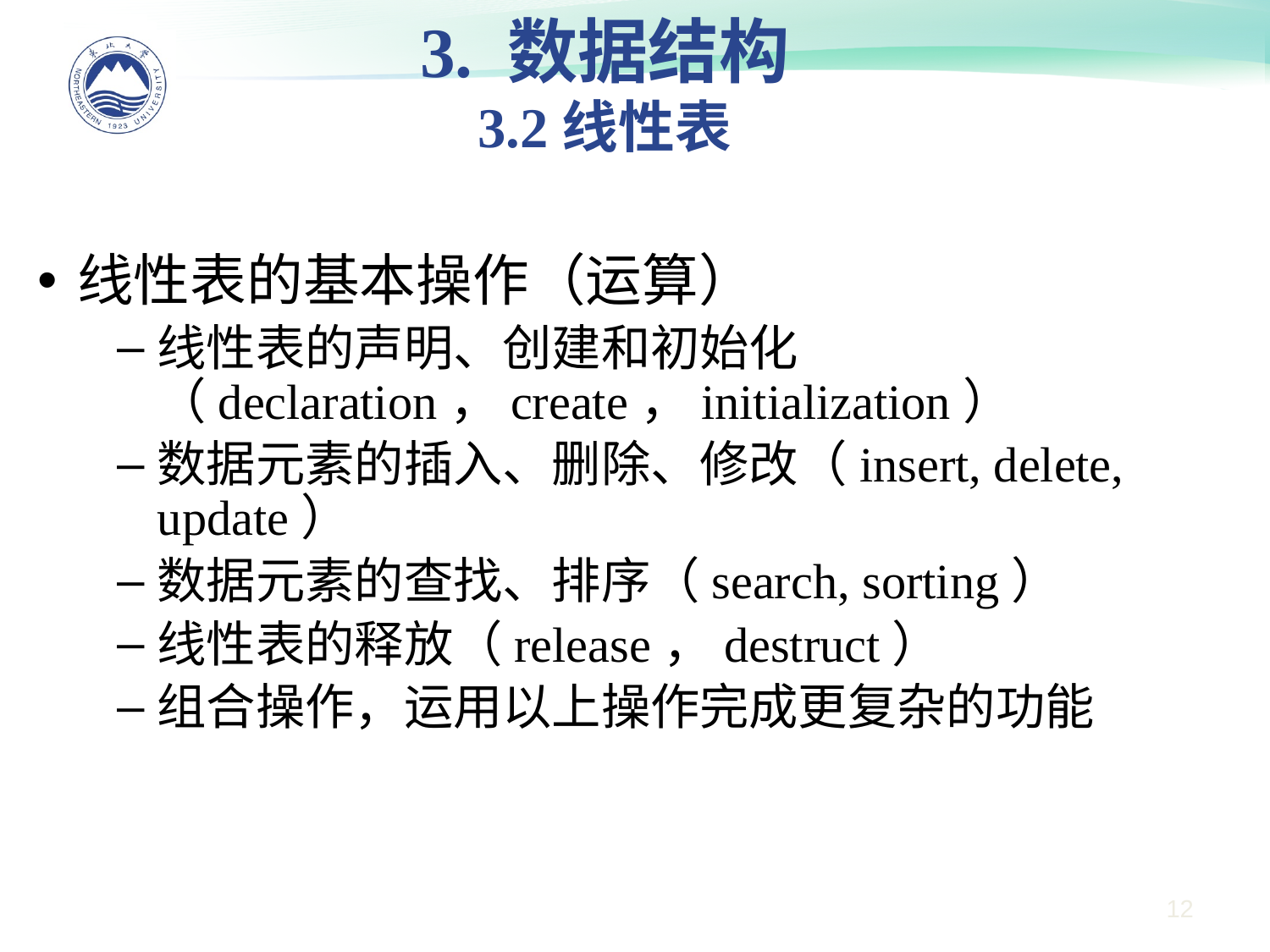

3. 数据结构
3.2线性表
线性表的基本操作（运算）
线性表的声明、创建和初始化（declaration，create，initialization）
数据元素的插入、删除、修改（insert, delete, update）
数据元素的查找、排序（search, sorting）
线性表的释放（release，destruct）
组合操作，运用以上操作完成更复杂的功能
12